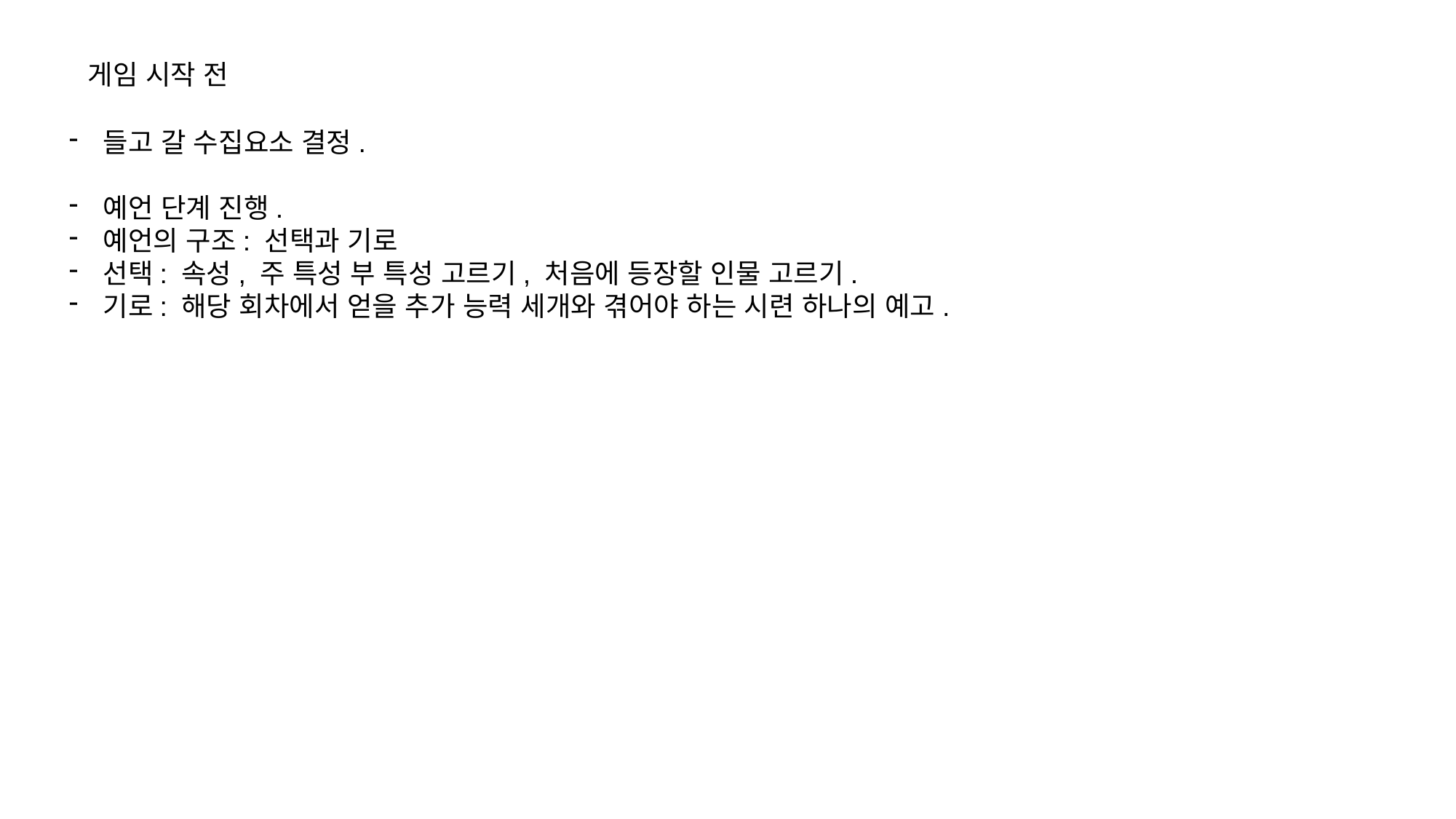

게임 시작 전
들고 갈 수집요소 결정.

예언 단계 진행.
예언의 구조: 선택과 기로
선택: 속성, 주 특성 부 특성 고르기, 처음에 등장할 인물 고르기.
기로: 해당 회차에서 얻을 추가 능력 세개와 겪어야 하는 시련 하나의 예고.